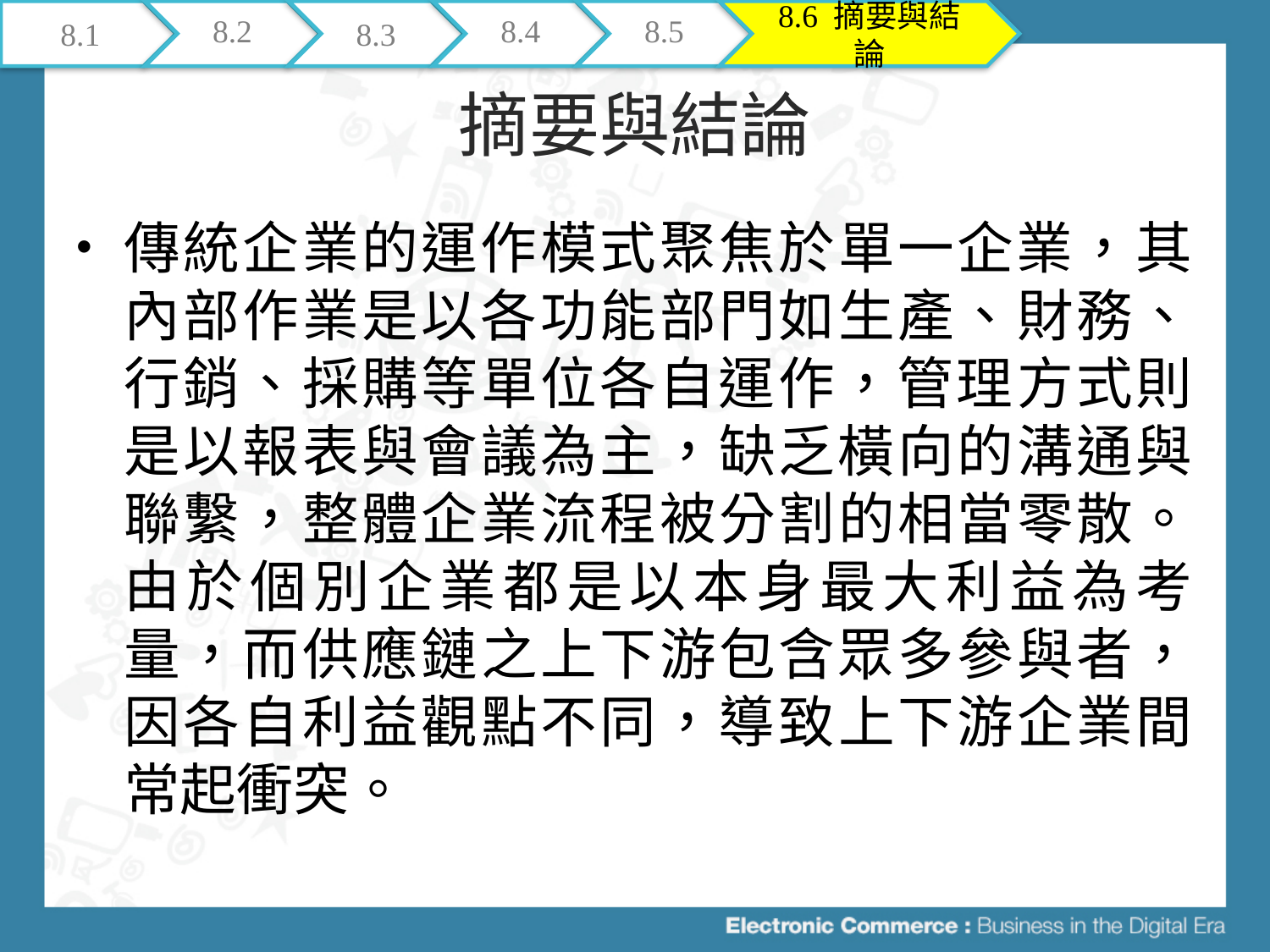

8.1
8.2
8.3
8.4
8.5
8.6 摘要與結論
# 摘要與結論
傳統企業的運作模式聚焦於單一企業，其內部作業是以各功能部門如生產、財務、行銷、採購等單位各自運作，管理方式則是以報表與會議為主，缺乏橫向的溝通與聯繫，整體企業流程被分割的相當零散。由於個別企業都是以本身最大利益為考量，而供應鏈之上下游包含眾多參與者，因各自利益觀點不同，導致上下游企業間常起衝突。